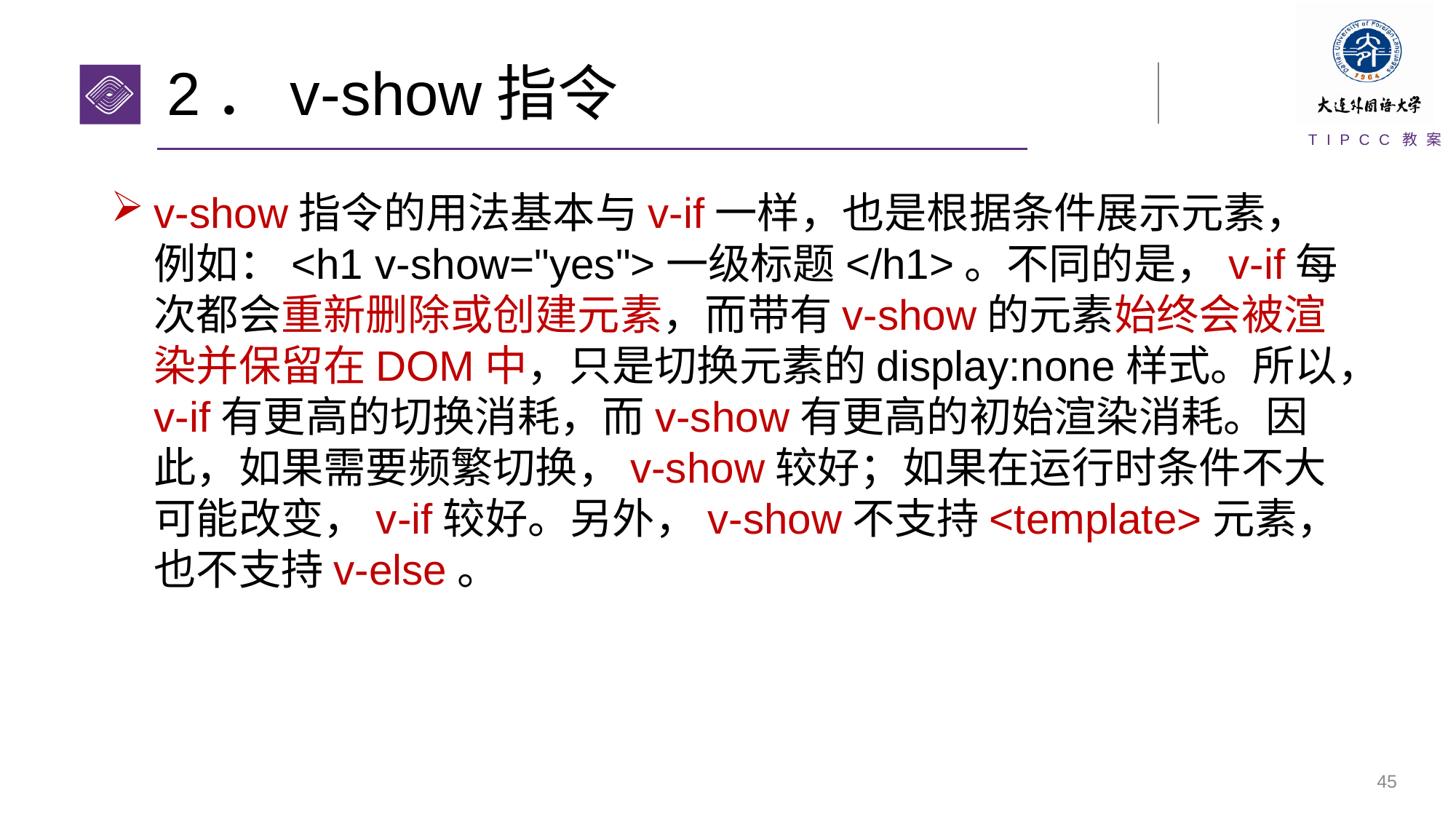

# 2．v-show指令
v-show指令的用法基本与v-if一样，也是根据条件展示元素，例如：<h1 v-show="yes">一级标题</h1>。不同的是，v-if每次都会重新删除或创建元素，而带有v-show的元素始终会被渲染并保留在DOM中，只是切换元素的display:none样式。所以，v-if有更高的切换消耗，而v-show有更高的初始渲染消耗。因此，如果需要频繁切换，v-show较好；如果在运行时条件不大可能改变，v-if较好。另外，v-show不支持<template>元素，也不支持v-else。
45